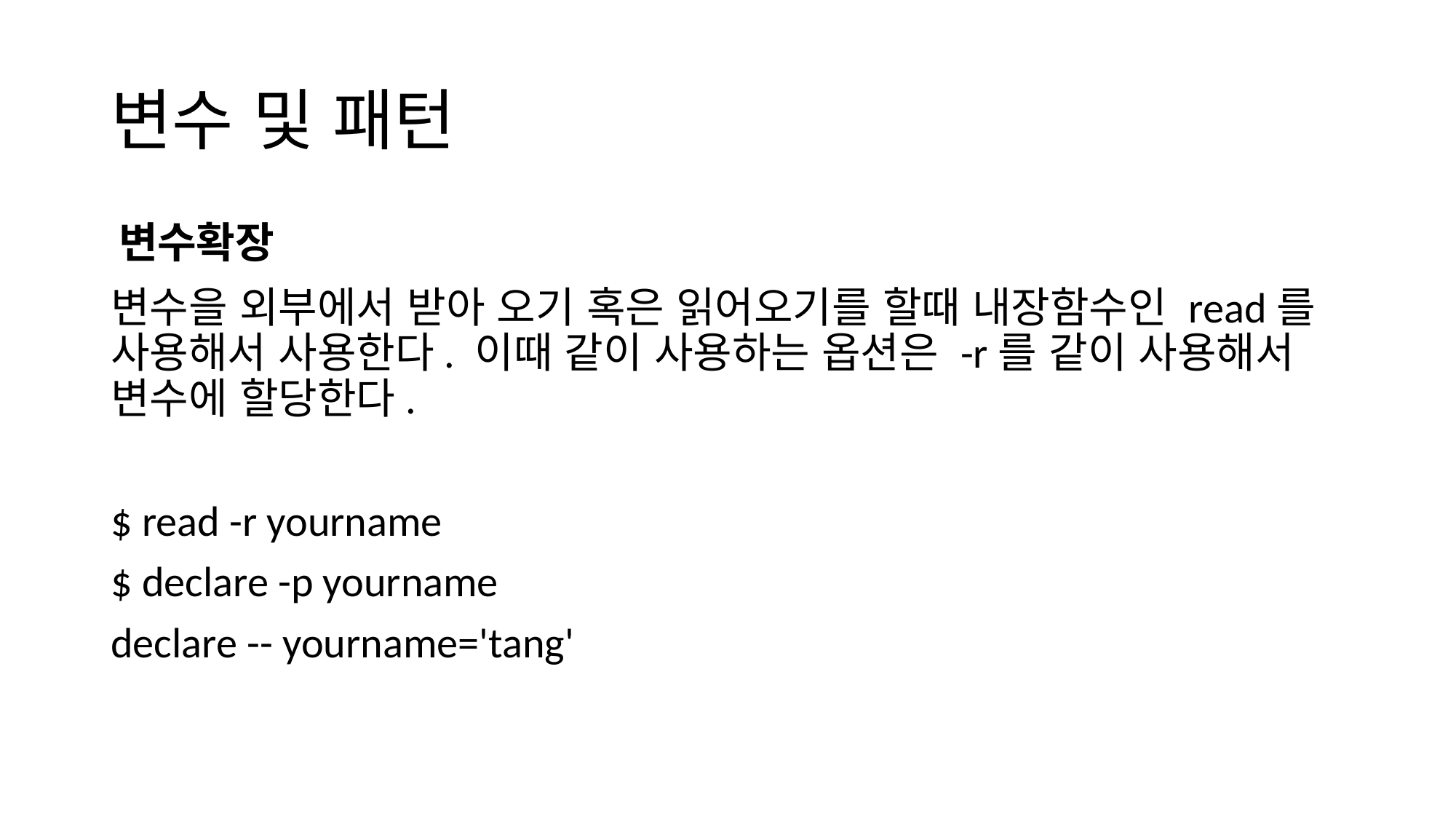

# 변수 및 패턴
변수확장
변수을 외부에서 받아 오기 혹은 읽어오기를 할때 내장함수인 read를 사용해서 사용한다. 이때 같이 사용하는 옵션은 -r를 같이 사용해서 변수에 할당한다.

$ read -r yourname
$ declare -p yourname
declare -- yourname='tang'